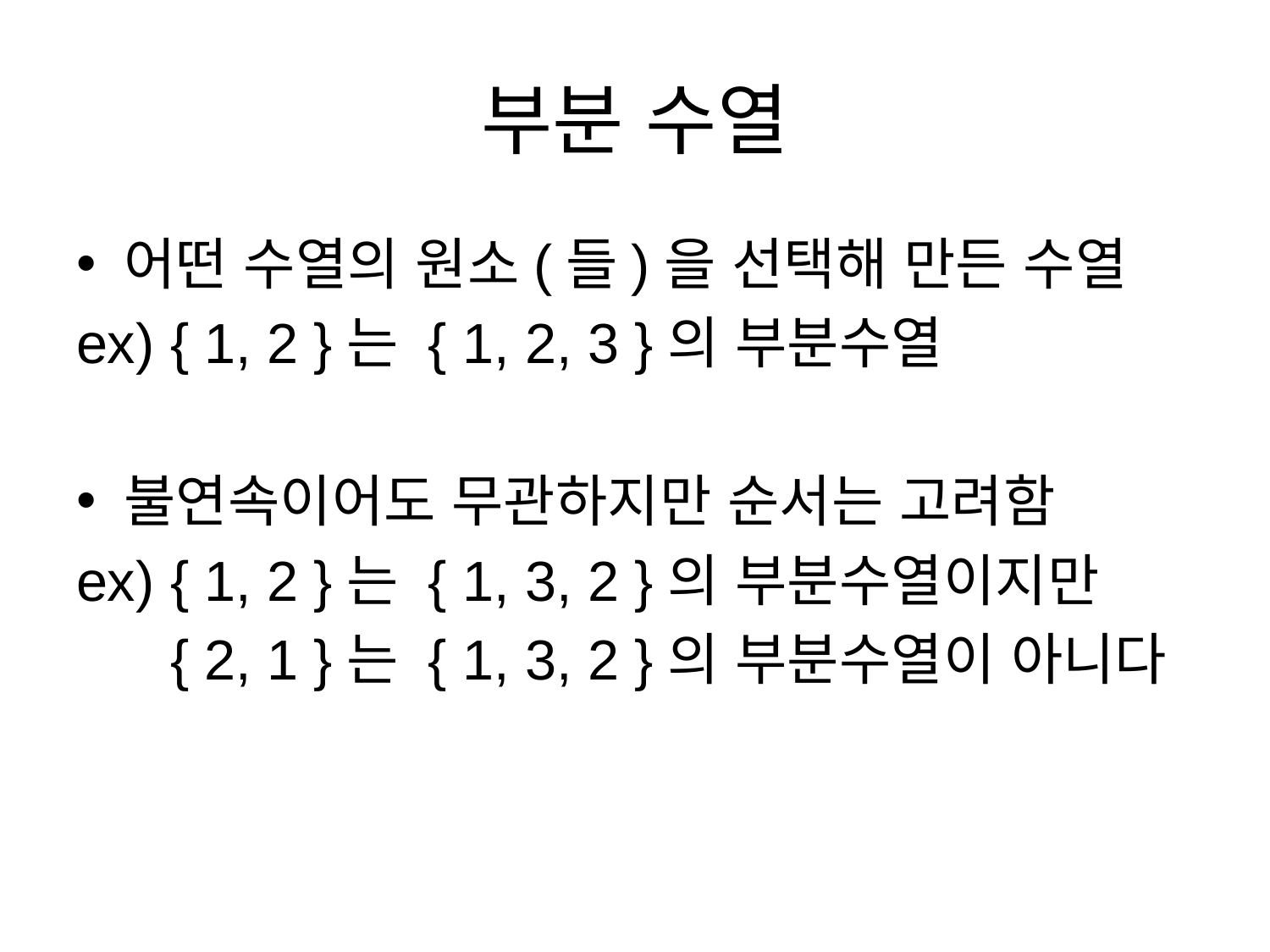

# 부분 수열
어떤 수열의 원소(들)을 선택해 만든 수열
ex) { 1, 2 }는 { 1, 2, 3 }의 부분수열

불연속이어도 무관하지만 순서는 고려함
ex) { 1, 2 }는 { 1, 3, 2 }의 부분수열이지만
      { 2, 1 }는 { 1, 3, 2 }의 부분수열이 아니다